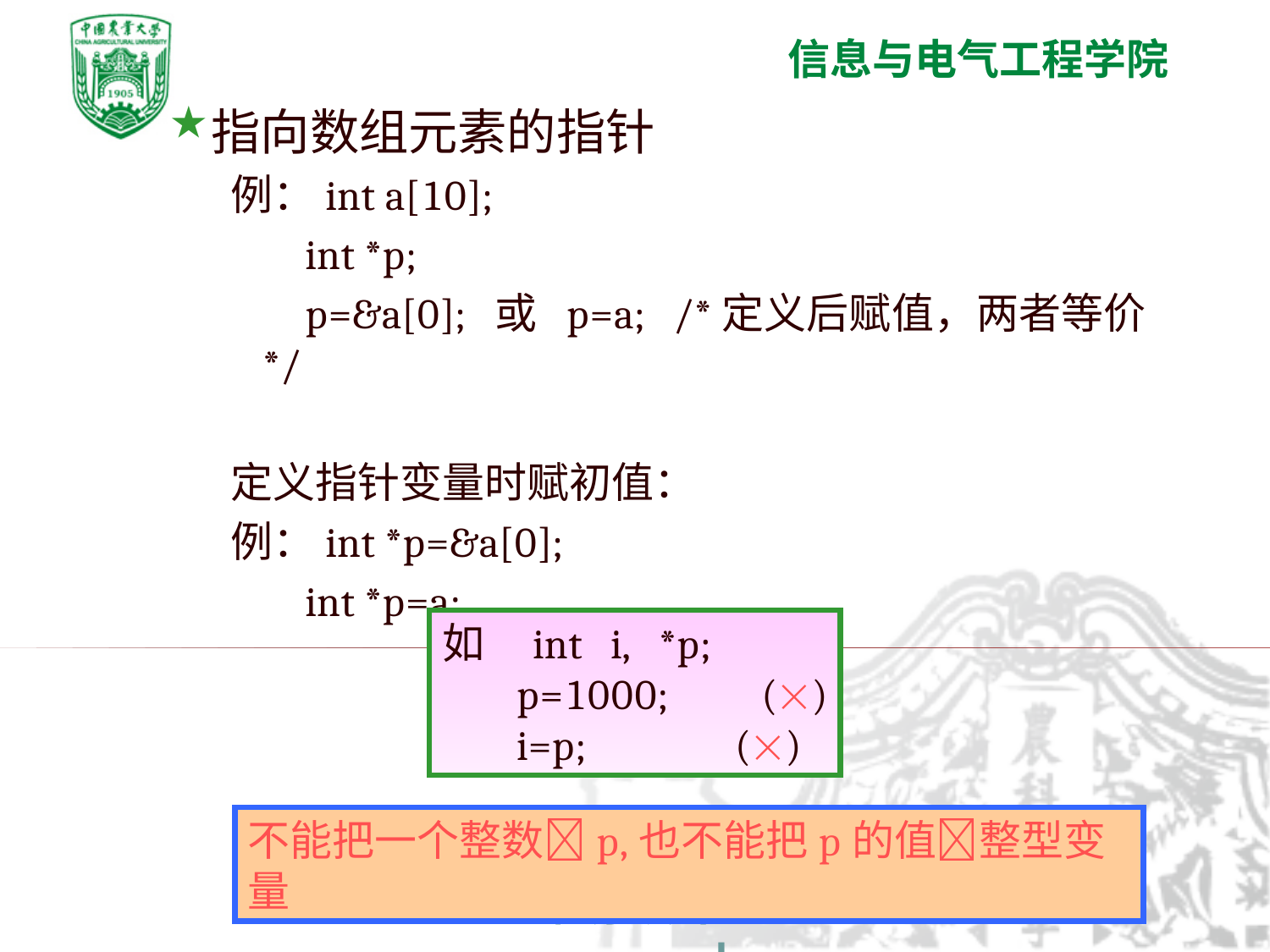

指向数组元素的指针
例：int a[10];
        int *p;
        p=&a[0];  或  p=a;   /*定义后赋值，两者等价*/

定义指针变量时赋初值：
例：int *p=&a[0];
        int *p=a;
如    int   i,   *p;
        p=1000;          (×)
        i=p;                (×)
不能把一个整数⇒p,也不能把p的值⇒整型变量